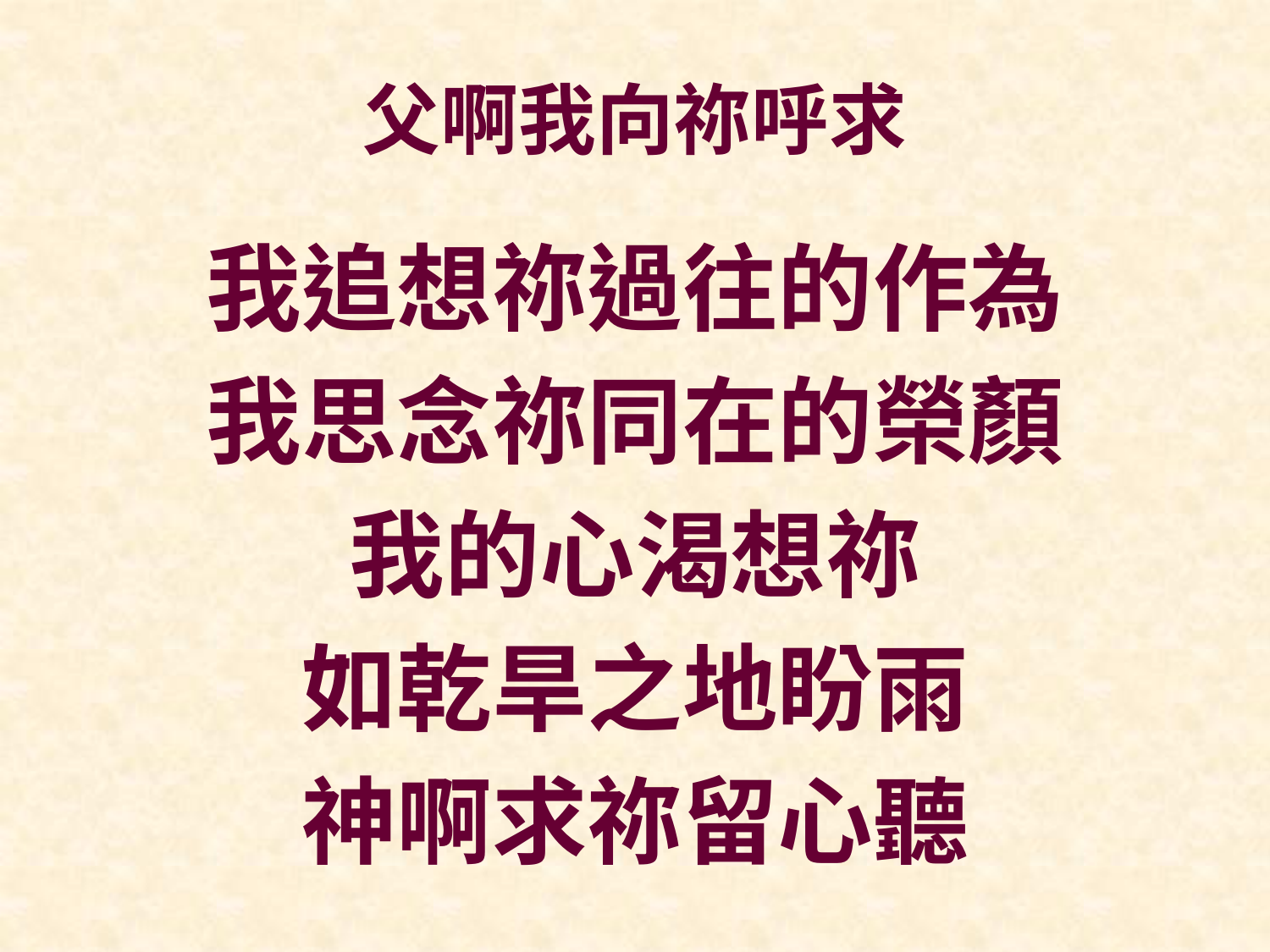

# 父啊我向祢呼求
我追想祢過往的作為
我思念祢同在的榮顏
我的心渴想祢
如乾旱之地盼雨
神啊求祢留心聽